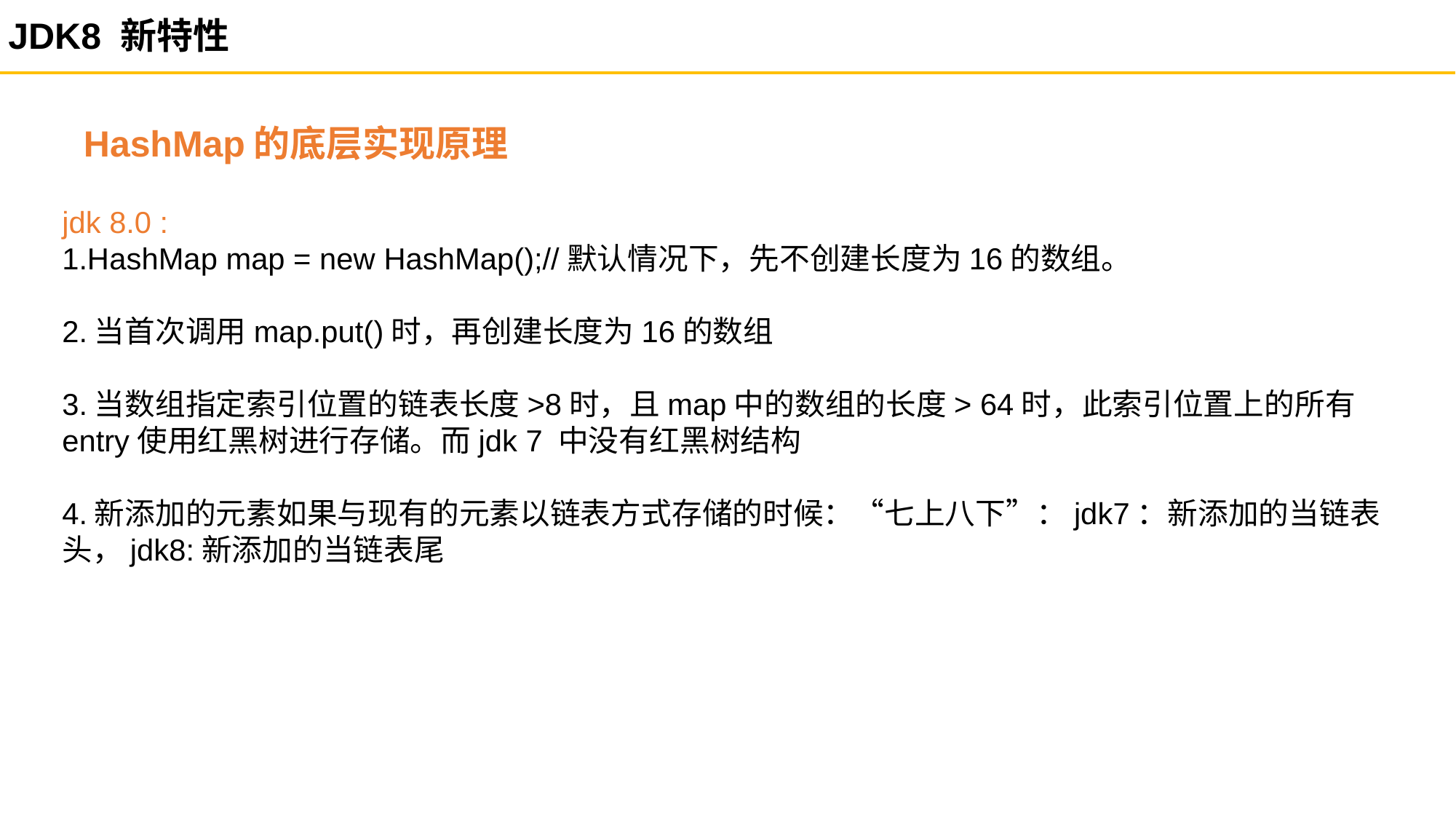

JDK8 新特性
HashMap的底层实现原理
jdk 8.0 :
1.HashMap map = new HashMap();//默认情况下，先不创建长度为16的数组。

2.当首次调用map.put()时，再创建长度为16的数组

3.当数组指定索引位置的链表长度>8时，且map中的数组的长度> 64时，此索引位置上的所有entry使用红黑树进行存储。而jdk 7 中没有红黑树结构

4.新添加的元素如果与现有的元素以链表方式存储的时候：“七上八下”：jdk7：新添加的当链表头，jdk8:新添加的当链表尾